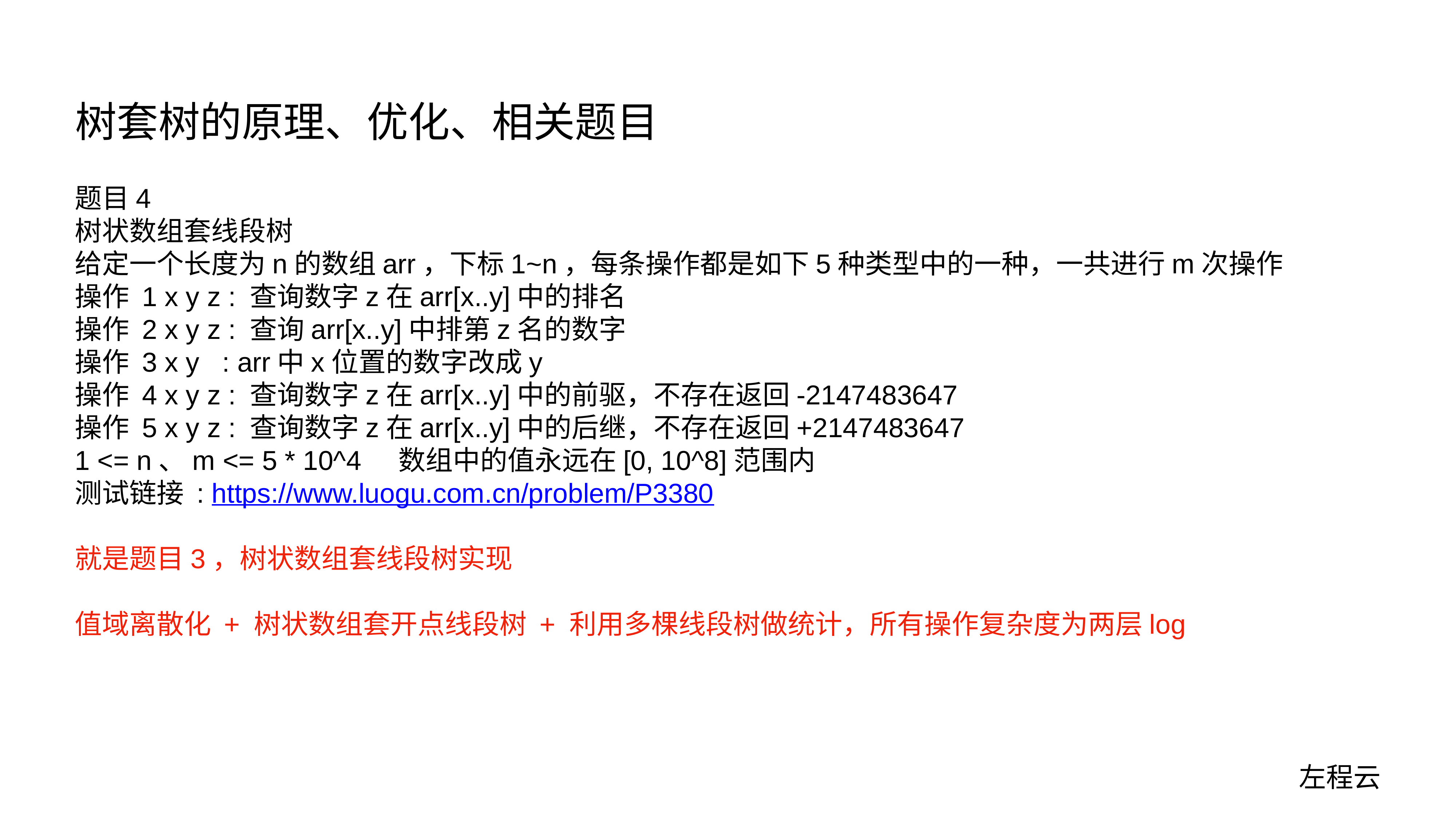

# 树套树的原理、优化、相关题目
题目4
树状数组套线段树
给定一个长度为n的数组arr，下标1~n，每条操作都是如下5种类型中的一种，一共进行m次操作
操作 1 x y z : 查询数字z在arr[x..y]中的排名
操作 2 x y z : 查询arr[x..y]中排第z名的数字
操作 3 x y   : arr中x位置的数字改成y
操作 4 x y z : 查询数字z在arr[x..y]中的前驱，不存在返回-2147483647
操作 5 x y z : 查询数字z在arr[x..y]中的后继，不存在返回+2147483647
1 <= n、m <= 5 * 10^4    数组中的值永远在[0, 10^8]范围内
测试链接 : https://www.luogu.com.cn/problem/P3380

就是题目3，树状数组套线段树实现

值域离散化 + 树状数组套开点线段树 + 利用多棵线段树做统计，所有操作复杂度为两层log
左程云